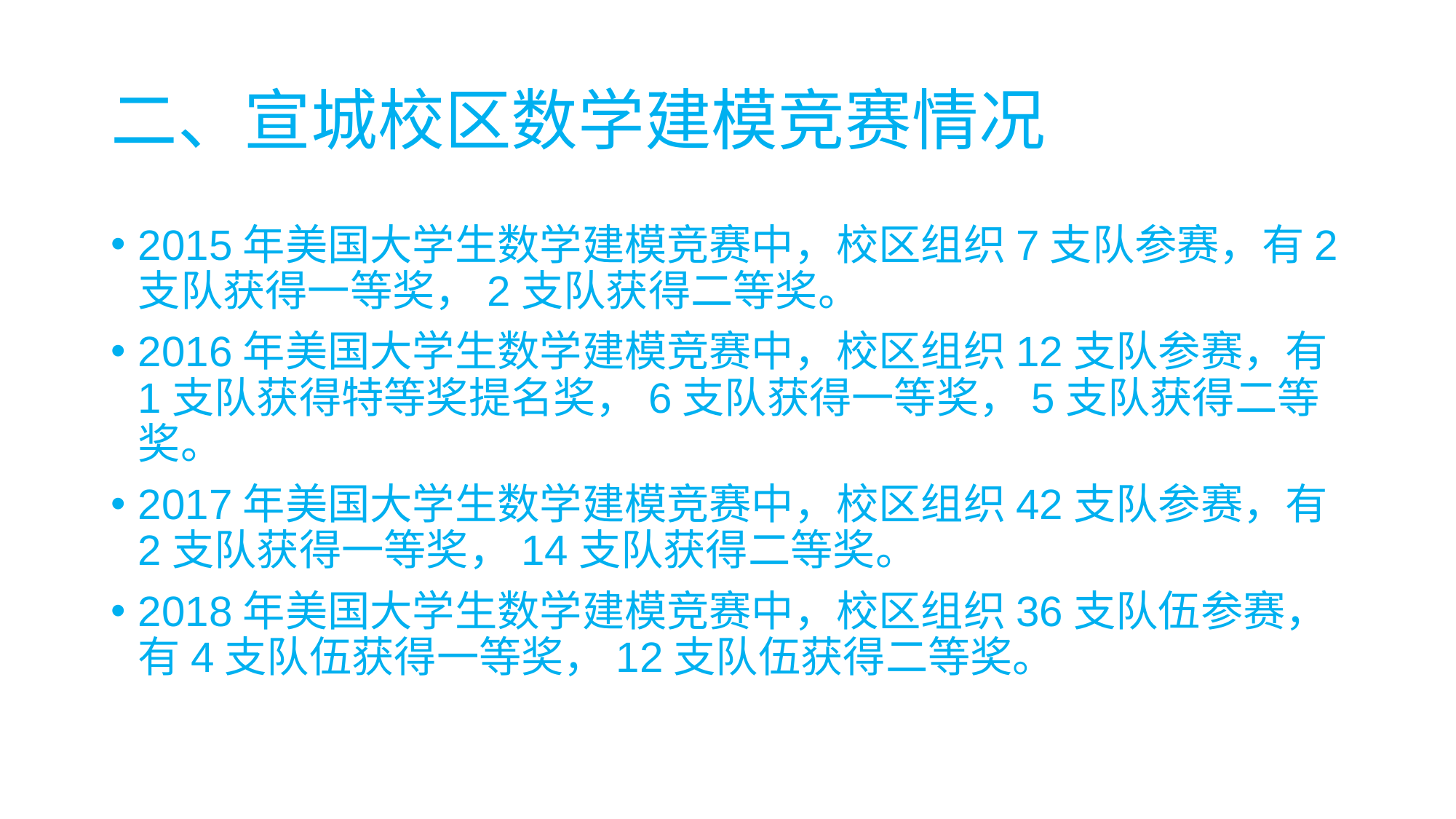

# 二、宣城校区数学建模竞赛情况
2015年美国大学生数学建模竞赛中，校区组织7支队参赛，有2支队获得一等奖，2支队获得二等奖。
2016年美国大学生数学建模竞赛中，校区组织12支队参赛，有1支队获得特等奖提名奖，6支队获得一等奖，5支队获得二等奖。
2017年美国大学生数学建模竞赛中，校区组织42支队参赛，有2支队获得一等奖，14支队获得二等奖。
2018年美国大学生数学建模竞赛中，校区组织36支队伍参赛，有4支队伍获得一等奖，12支队伍获得二等奖。